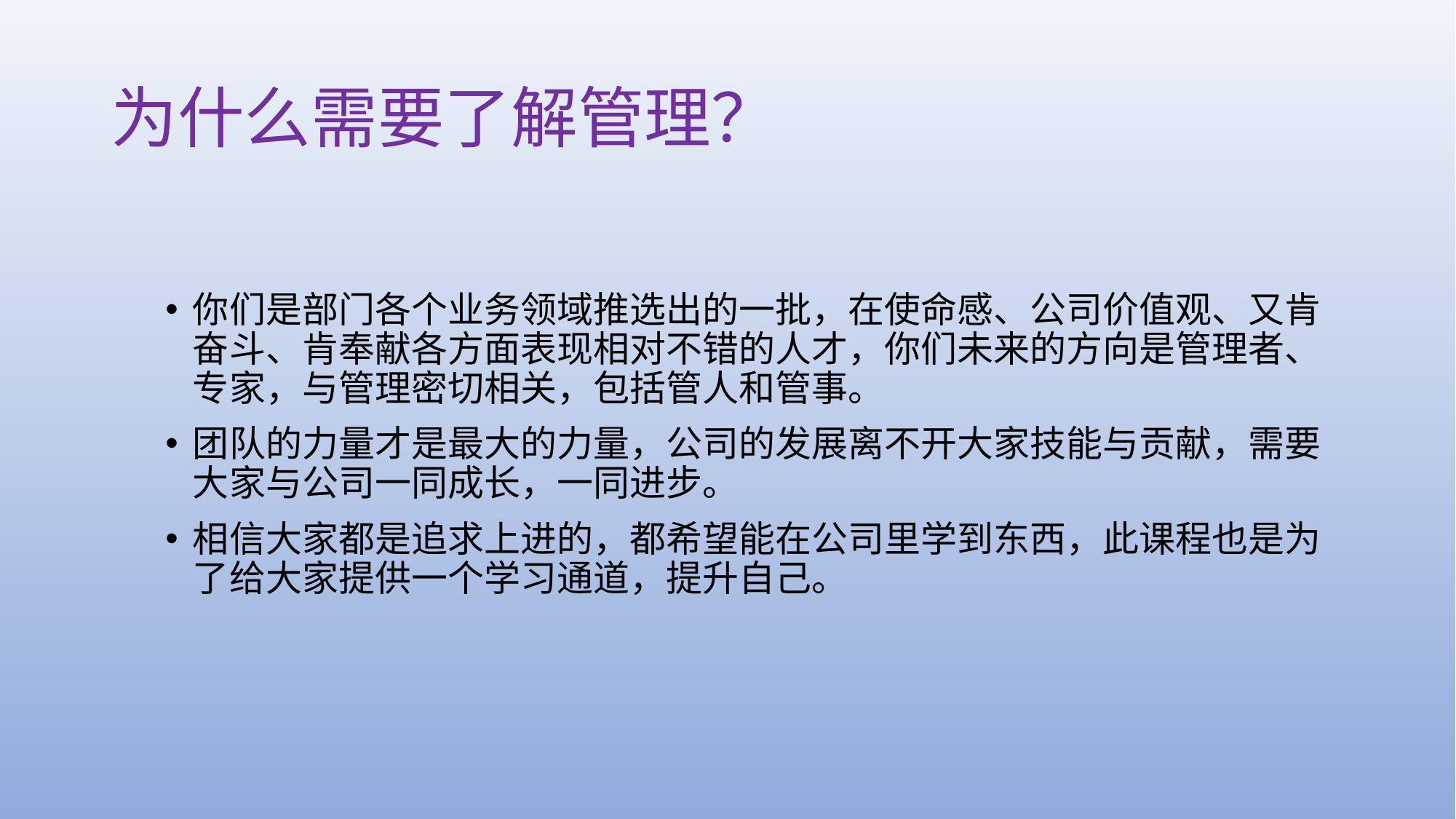

# 为什么需要了解管理？

你们是部门各个业务领域推选出的一批，在使命感、公司价值观、又肯奋斗、肯奉献各方面表现相对不错的人才，你们未来的方向是管理者、专家，与管理密切相关，包括管人和管事。
团队的力量才是最大的力量，公司的发展离不开大家技能与贡献，需要大家与公司一同成长，一同进步。
相信大家都是追求上进的，都希望能在公司里学到东西，此课程也是为了给大家提供一个学习通道，提升自己。